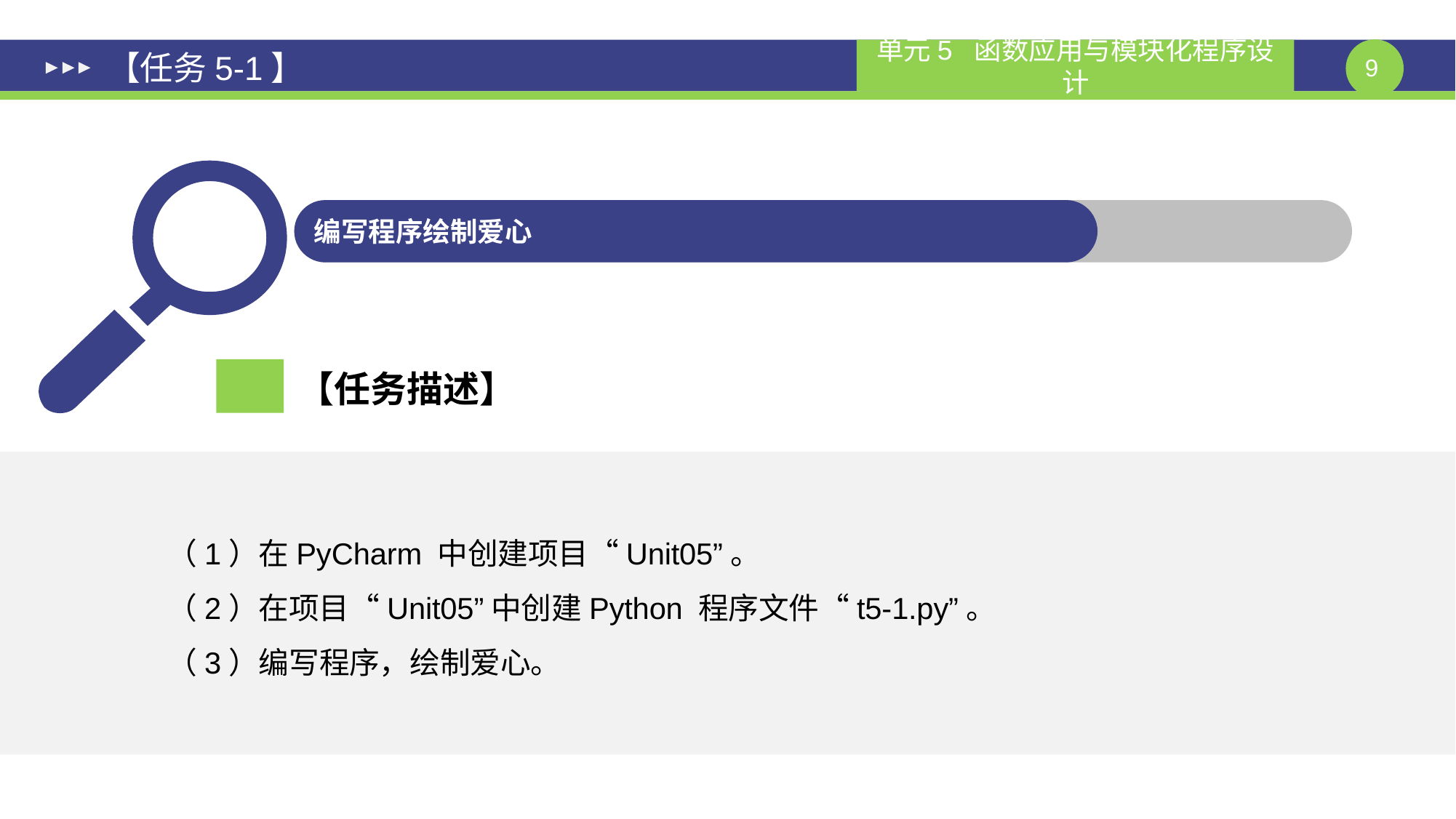

# 【任务5-1】

编写程序绘制爱心

【任务描述】

（1）在PyCharm 中创建项目“Unit05”。
（2）在项目“Unit05”中创建Python 程序文件“t5-1.py”。
（3）编写程序，绘制爱心。